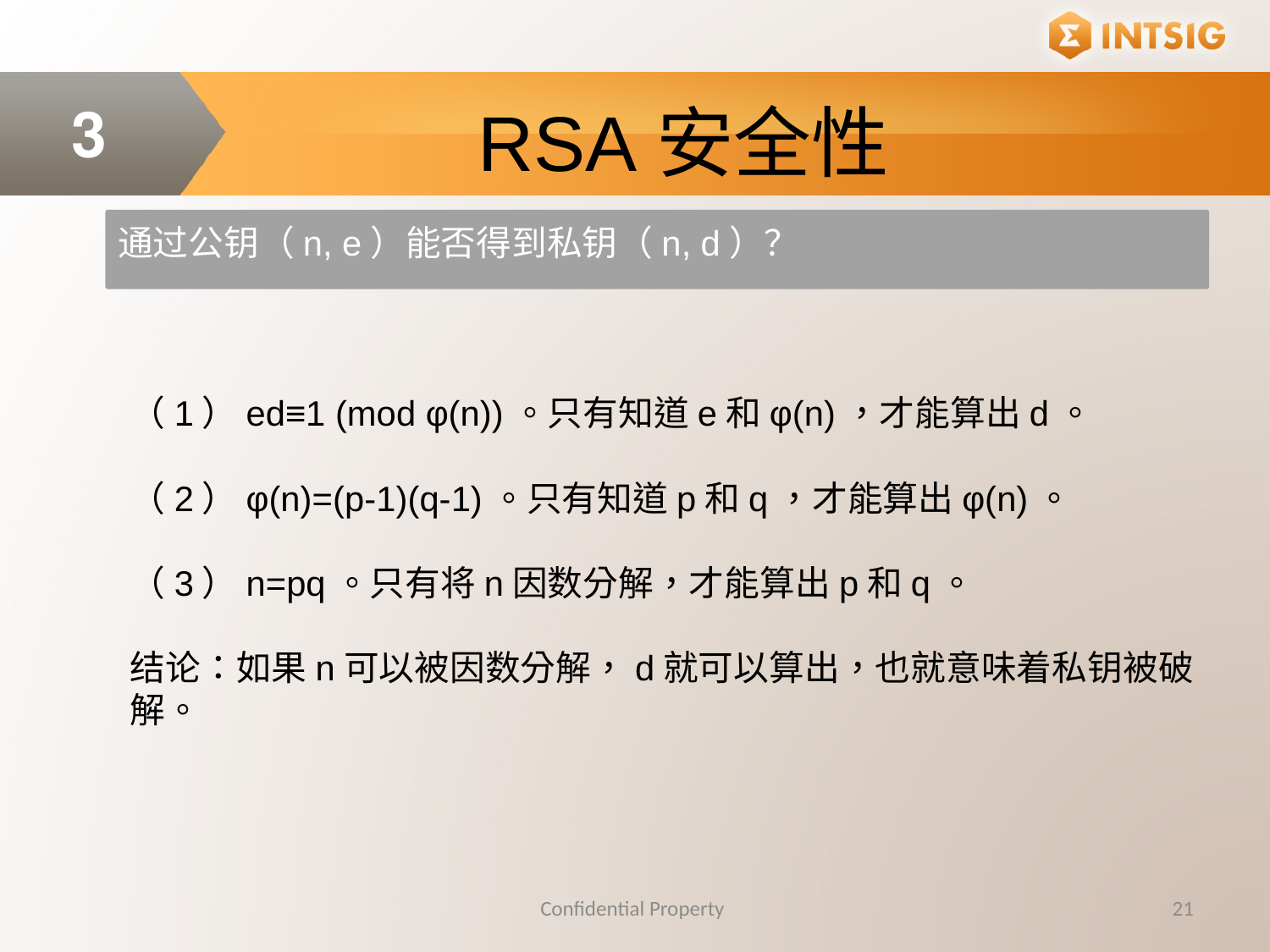

RSA安全性
3

通过公钥（n, e）能否得到私钥（n, d）？
（1）ed≡1 (mod φ(n))。只有知道e和φ(n)，才能算出d。

（2）φ(n)=(p-1)(q-1)。只有知道p和q，才能算出φ(n)。

（3）n=pq。只有将n因数分解，才能算出p和q。

结论：如果n可以被因数分解，d就可以算出，也就意味着私钥被破解。
Confidential Property
21